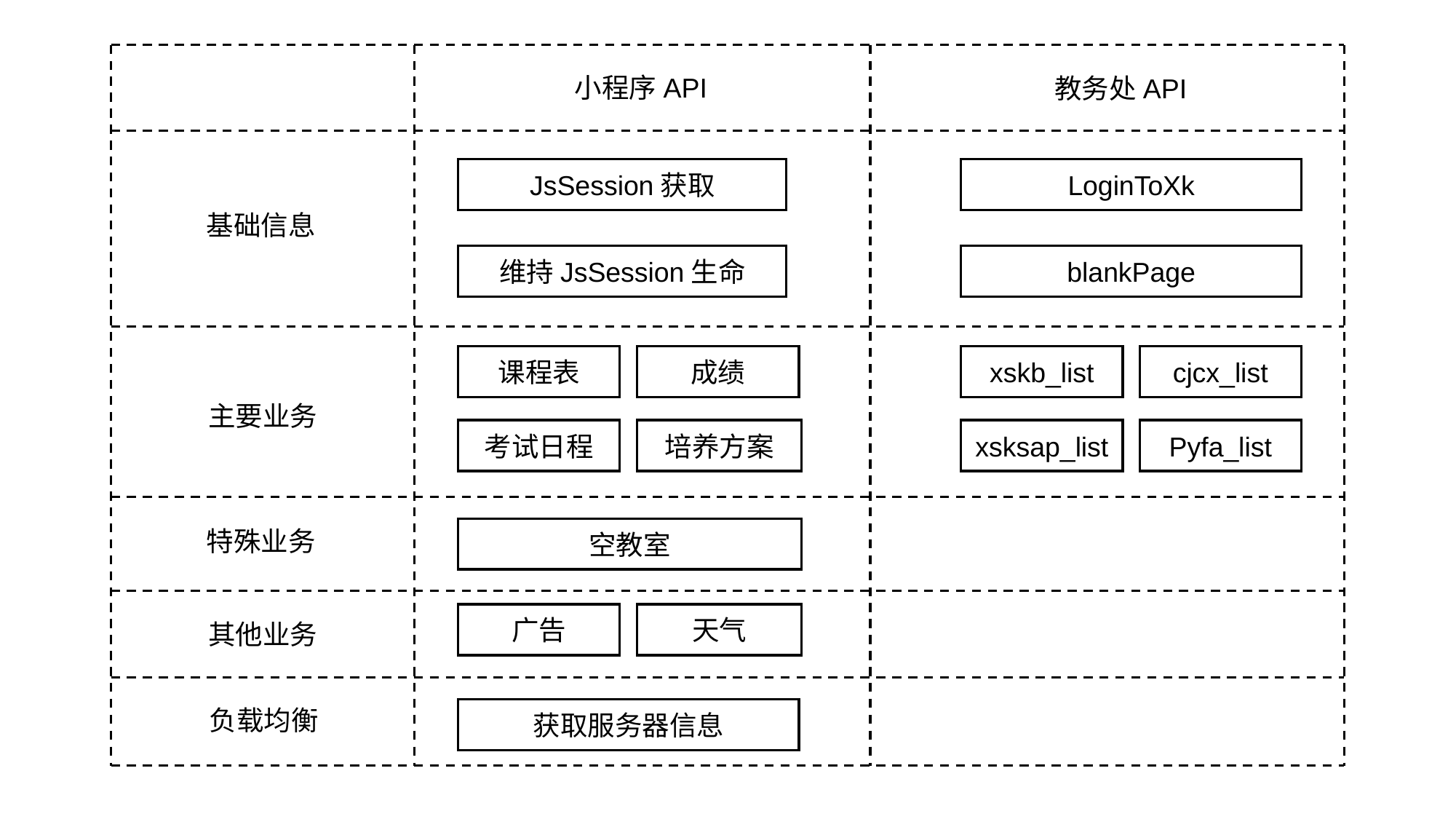

小程序API
教务处API
JsSession获取
LoginToXk
基础信息
维持JsSession生命
blankPage
课程表
成绩
xskb_list
cjcx_list
主要业务
考试日程
培养方案
xsksap_list
Pyfa_list
特殊业务
空教室
其他业务
广告
天气
负载均衡
获取服务器信息